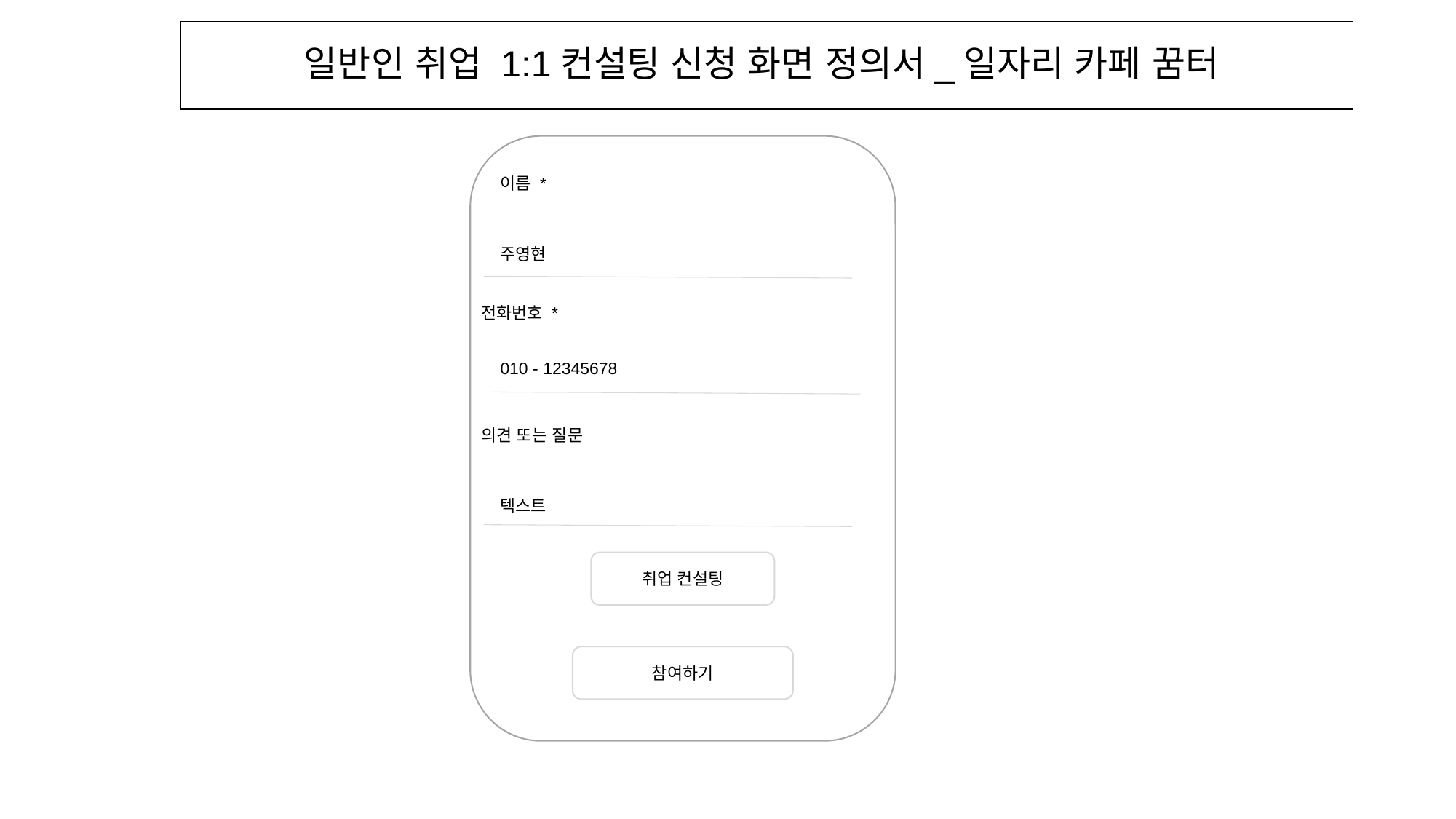

일반인 취업 1:1컨설팅 신청 화면 정의서_일자리 카페 꿈터

이름 *
주영현
전화번호 *
010 - 12345678
의견 또는 질문
텍스트
취업 컨설팅
참여하기